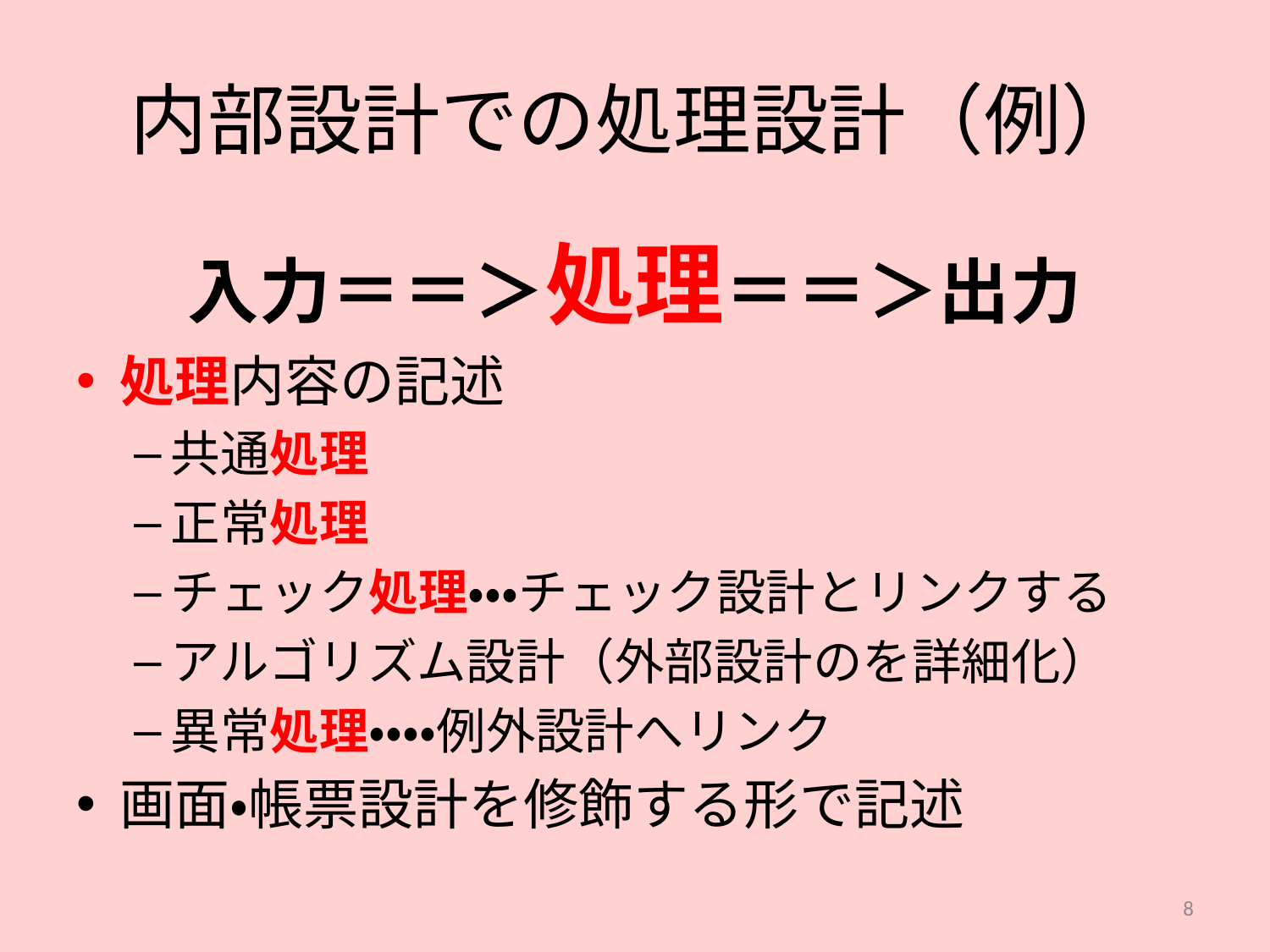

# 内部設計での処理設計（例）
入力＝＝＞処理＝＝＞出力
処理内容の記述
共通処理
正常処理
チェック処理・・・チェック設計とリンクする
アルゴリズム設計（外部設計のを詳細化）
異常処理・・・・例外設計へリンク
画面・帳票設計を修飾する形で記述
8